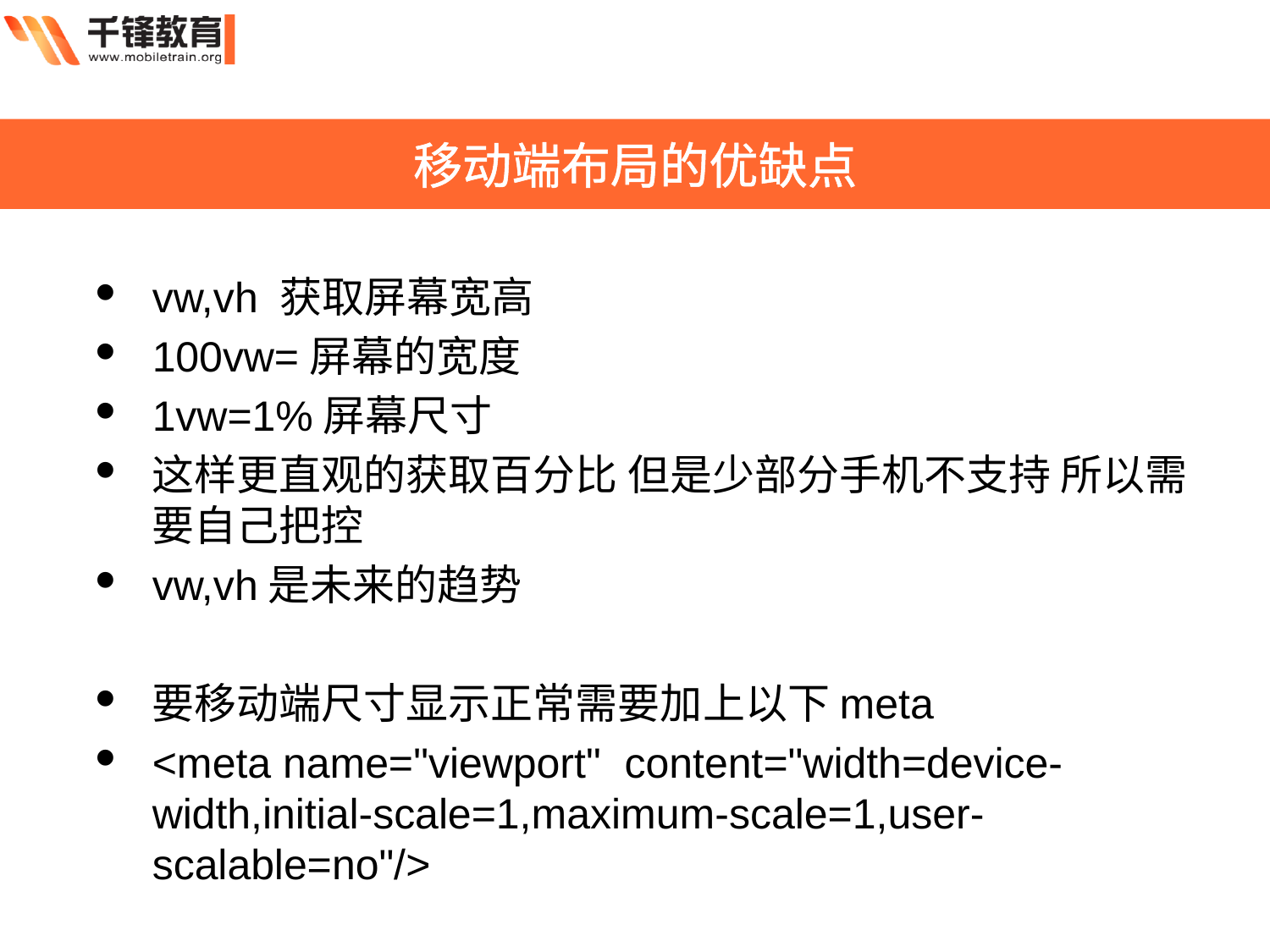

移动端布局的优缺点
vw,vh 获取屏幕宽高
100vw=屏幕的宽度
1vw=1%屏幕尺寸
这样更直观的获取百分比 但是少部分手机不支持 所以需要自己把控
vw,vh是未来的趋势

要移动端尺寸显示正常需要加上以下meta
<meta name="viewport"  content="width=device-width,initial-scale=1,maximum-scale=1,user-scalable=no"/>